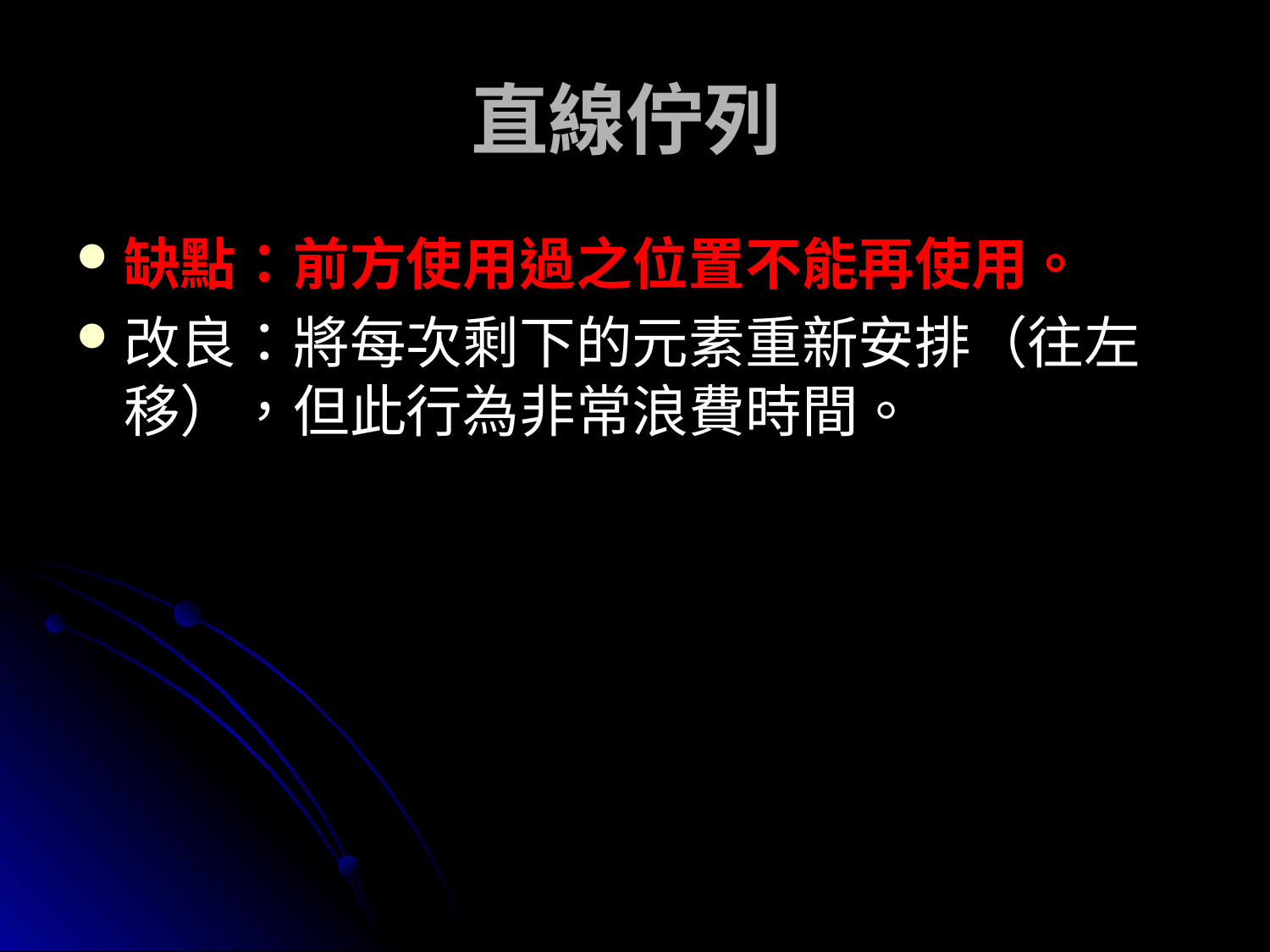

# 直線佇列
缺點：前方使用過之位置不能再使用。
改良：將每次剩下的元素重新安排（往左移），但此行為非常浪費時間。